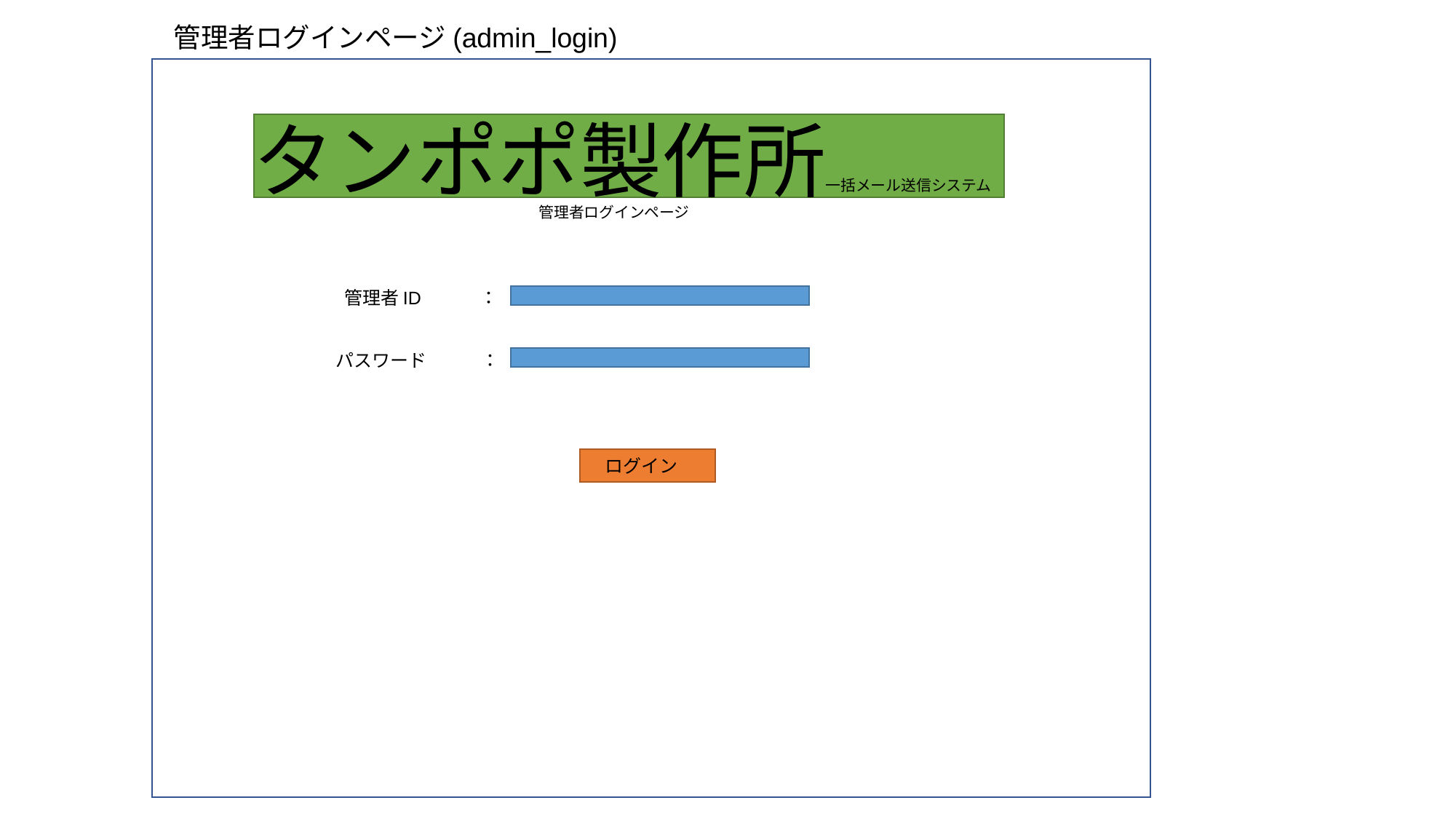

管理者ログインページ(admin_login)

タンポポ製作所一括メール送信システム

管理者ログインページ
管理者ID　　　：

パスワード　　　：

ログイン